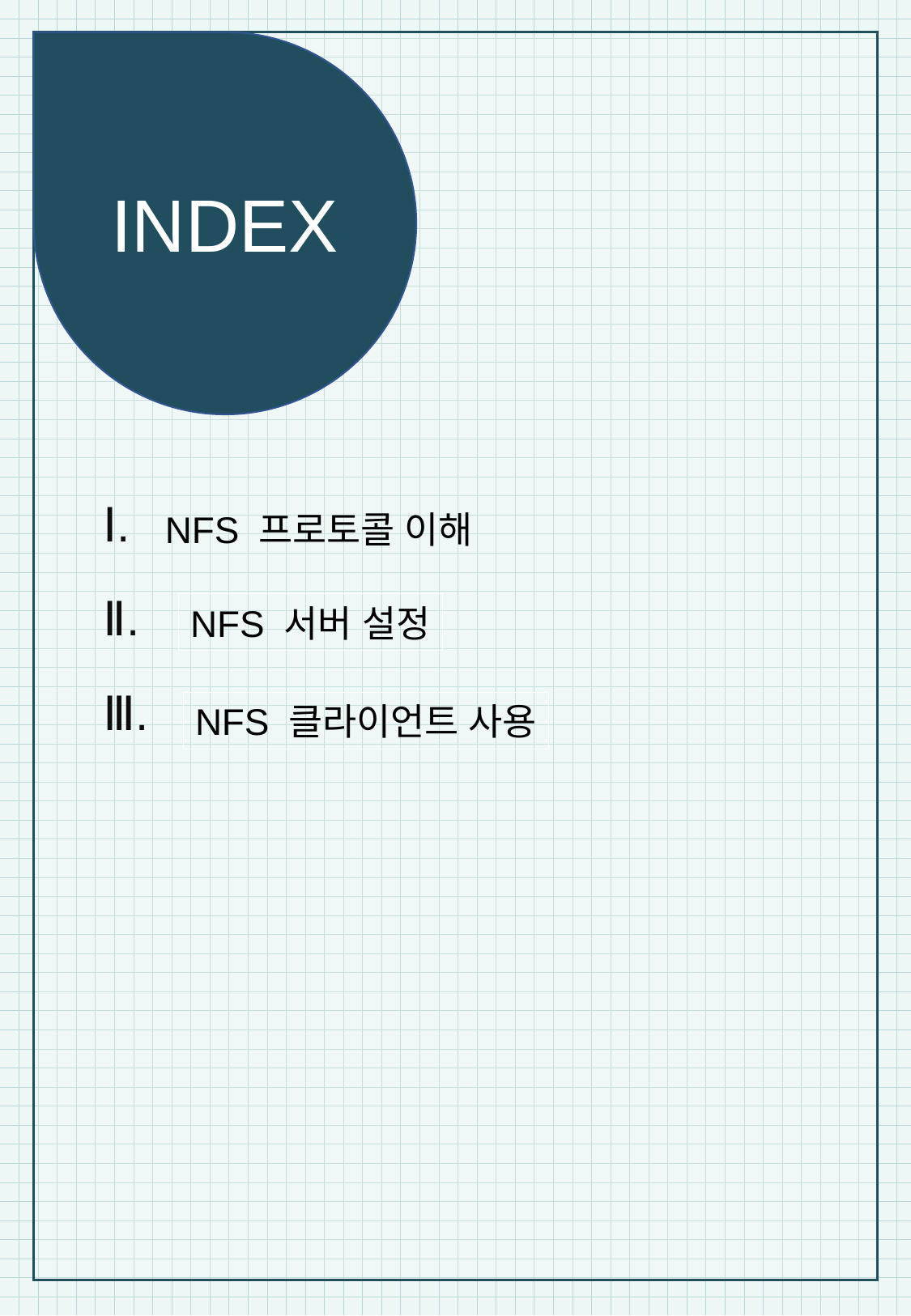

INDEX
Ⅰ.

Ⅱ.

Ⅲ.

NFS 프로토콜 이해
NFS 서버 설정
NFS 클라이언트 사용